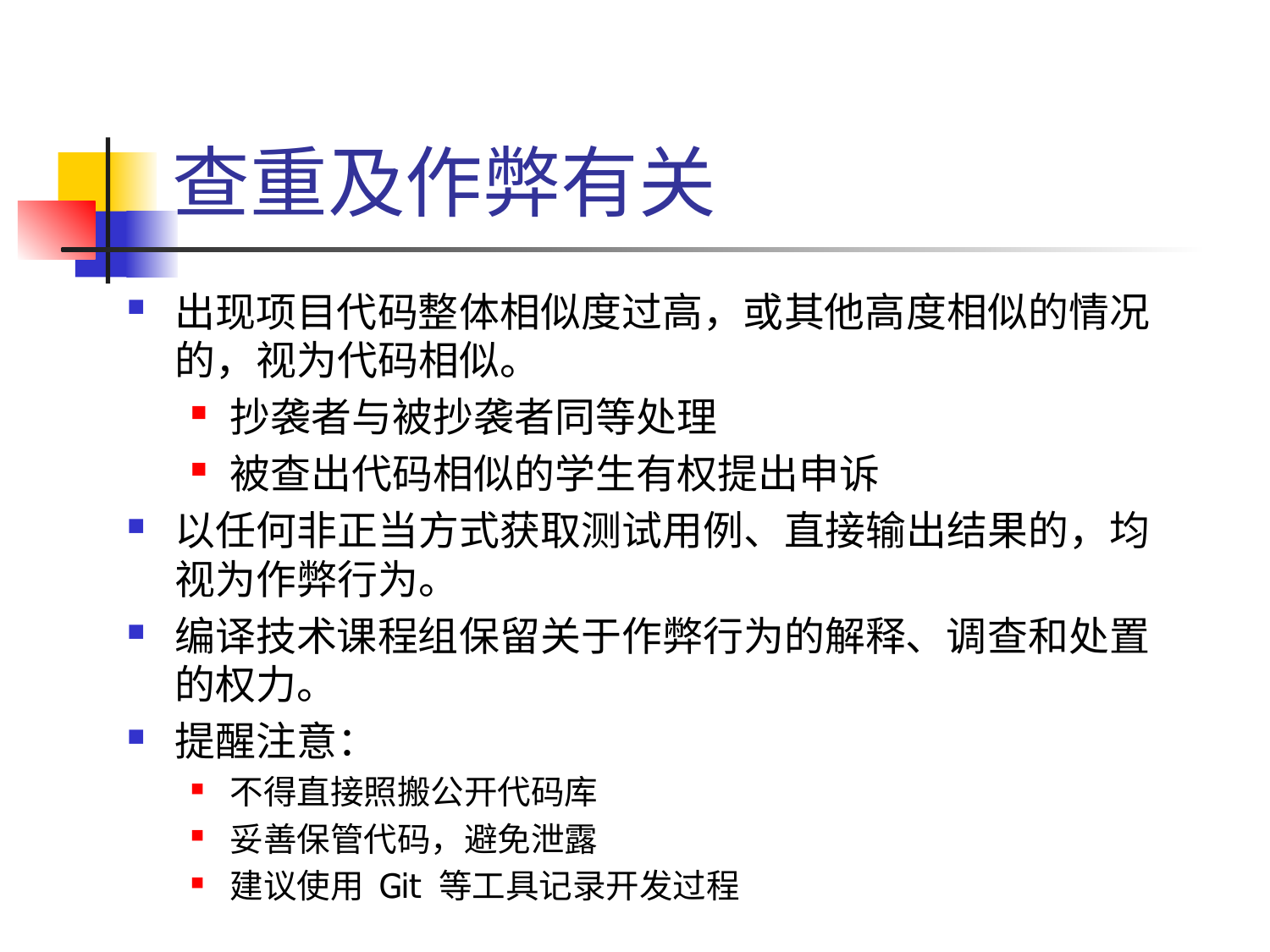

# 查重及作弊有关
出现项目代码整体相似度过高，或其他高度相似的情况的，视为代码相似。
抄袭者与被抄袭者同等处理
被查出代码相似的学生有权提出申诉
以任何非正当方式获取测试用例、直接输出结果的，均视为作弊行为。
编译技术课程组保留关于作弊行为的解释、调查和处置的权力。
提醒注意：
不得直接照搬公开代码库
妥善保管代码，避免泄露
建议使用 Git 等工具记录开发过程